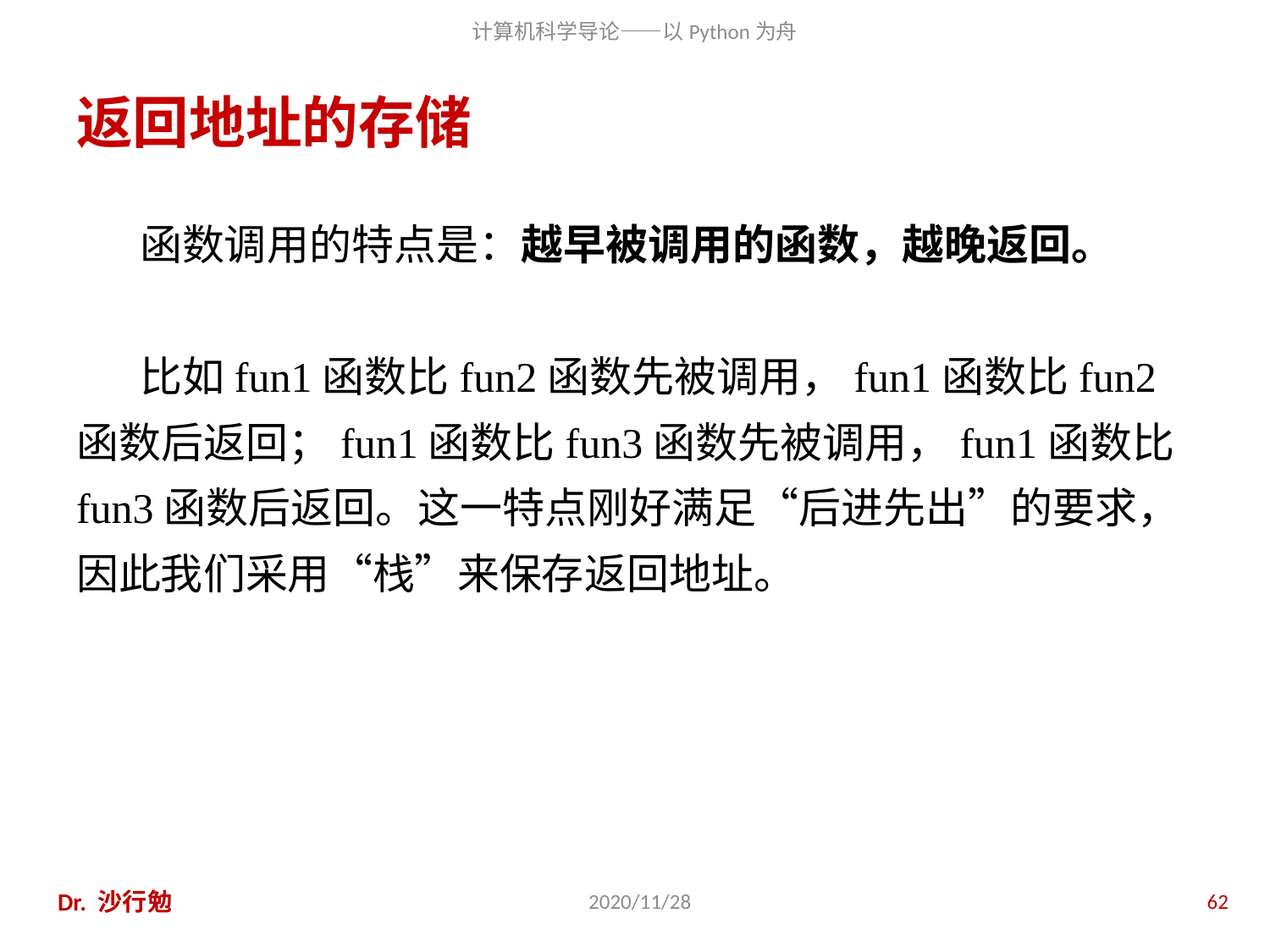

# 返回地址的存储
函数调用的特点是：越早被调用的函数，越晚返回。

比如fun1函数比fun2函数先被调用，fun1函数比fun2函数后返回；fun1函数比fun3函数先被调用，fun1函数比fun3函数后返回。这一特点刚好满足“后进先出”的要求，因此我们采用“栈”来保存返回地址。
Dr. 沙行勉
2020/11/28
62